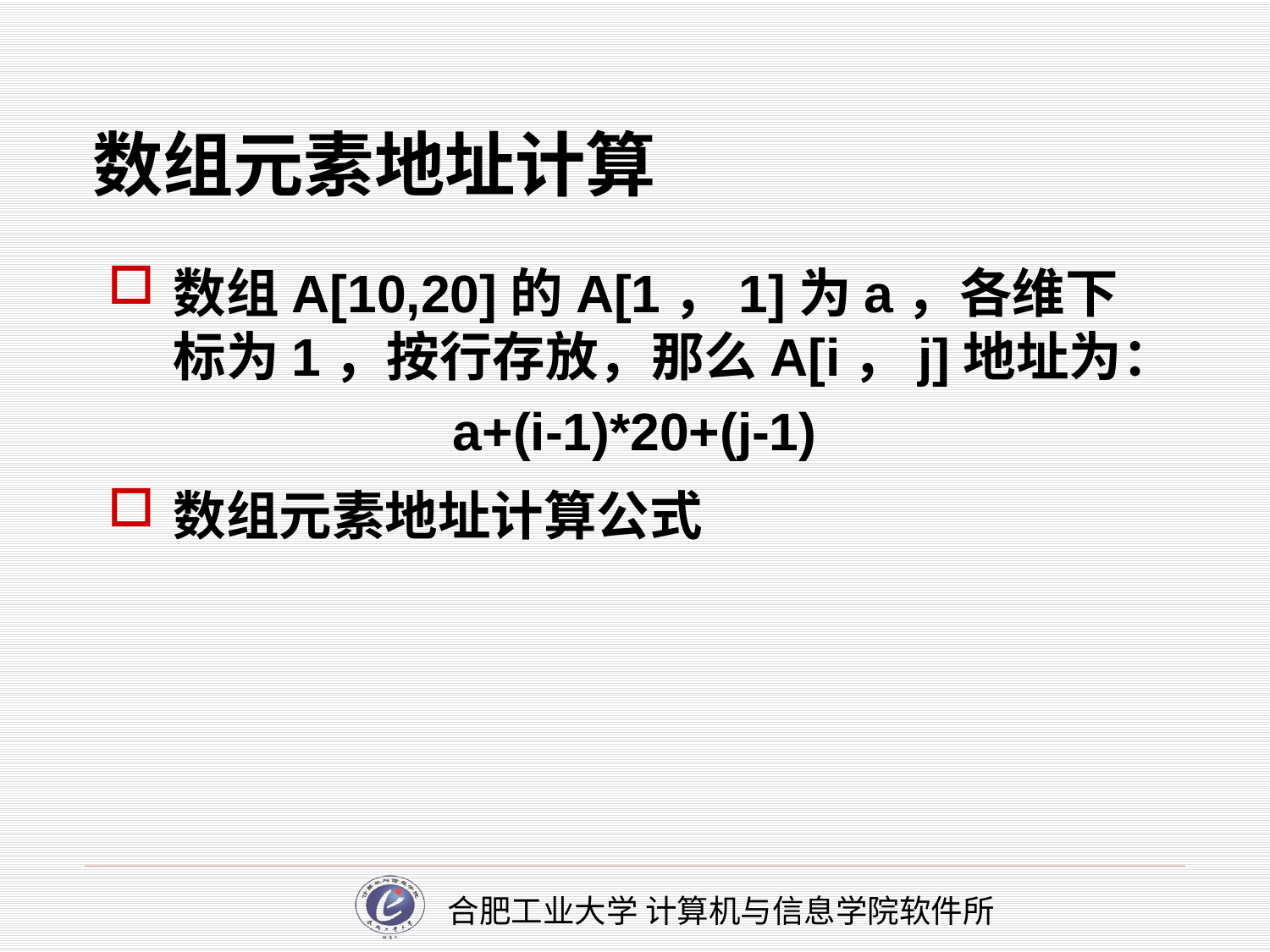

# 数组元素地址计算
数组A[10,20]的A[1，1]为a，各维下标为1，按行存放，那么A[i，j]地址为：
a+(i-1)*20+(j-1)
数组元素地址计算公式

30